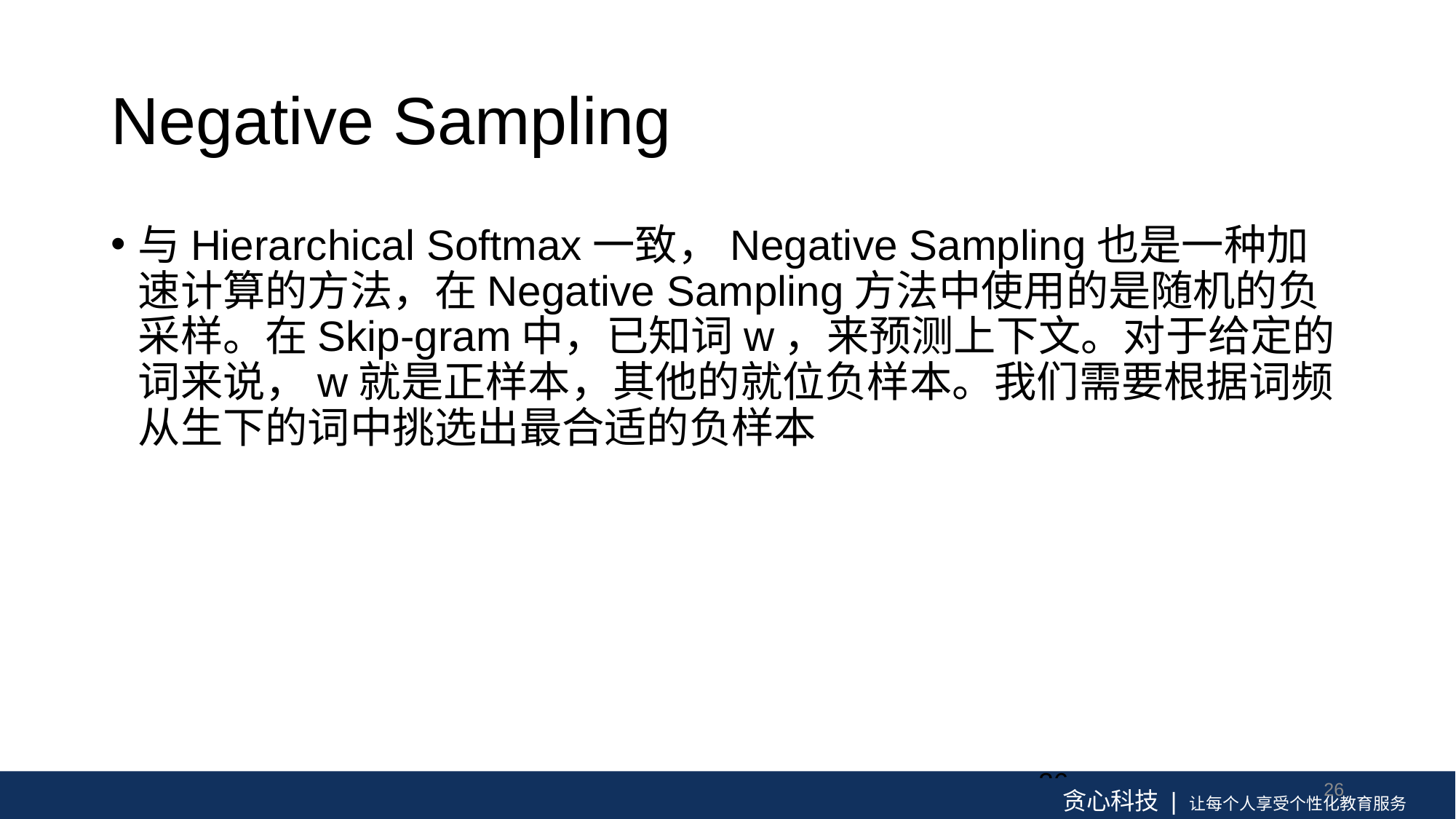

# Negative Sampling
与Hierarchical Softmax一致，Negative Sampling也是一种加速计算的方法，在Negative Sampling方法中使用的是随机的负采样。在Skip-gram中，已知词w，来预测上下文。对于给定的词来说，w就是正样本，其他的就位负样本。我们需要根据词频从生下的词中挑选出最合适的负样本